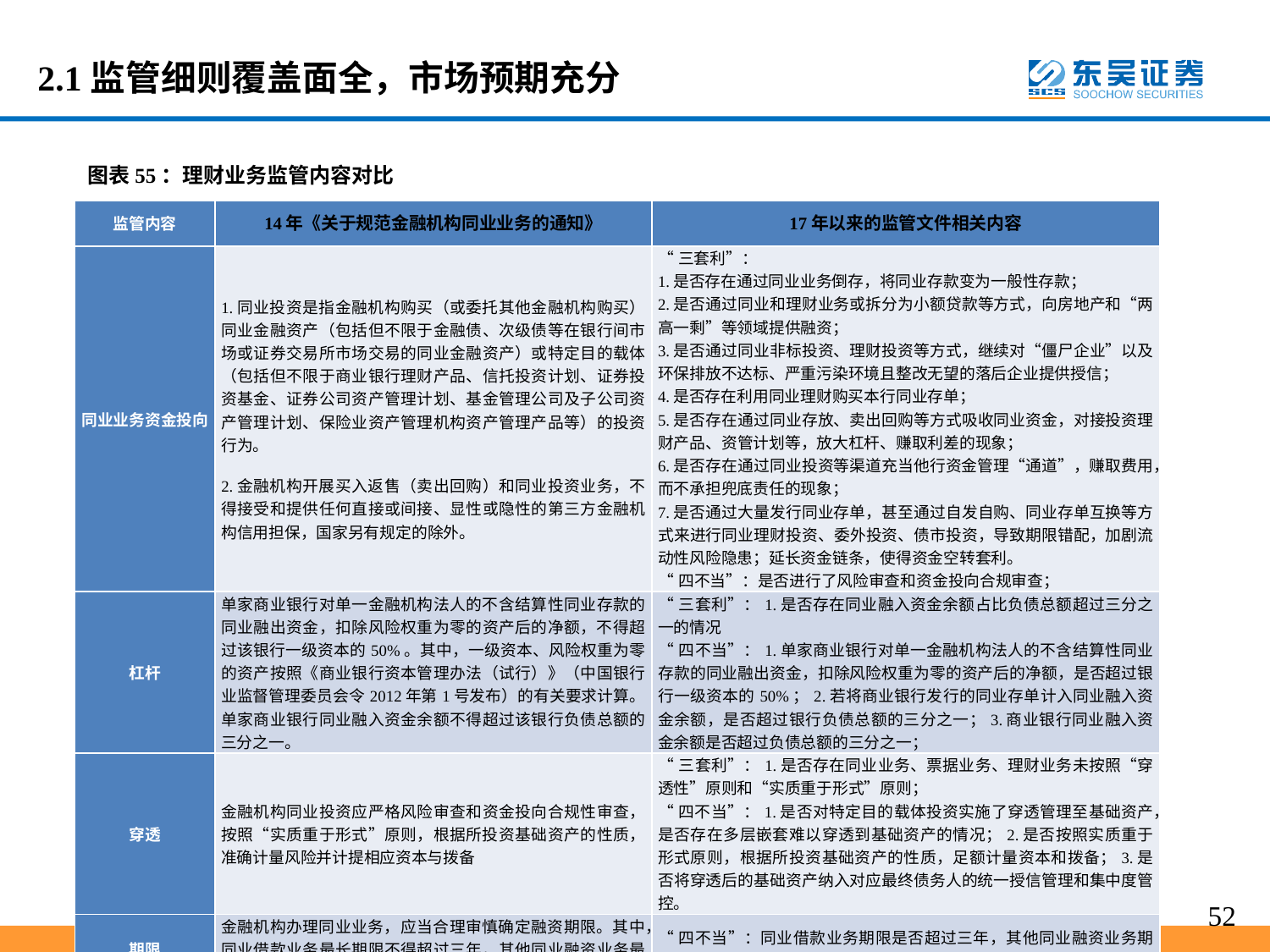

2.1监管细则覆盖面全，市场预期充分

图表55：理财业务监管内容对比
| 监管内容 | 14年《关于规范金融机构同业业务的通知》 | 17年以来的监管文件相关内容 |
| --- | --- | --- |
| 同业业务资金投向 | 1.同业投资是指金融机构购买（或委托其他金融机构购买）同业金融资产（包括但不限于金融债、次级债等在银行间市场或证券交易所市场交易的同业金融资产）或特定目的载体（包括但不限于商业银行理财产品、信托投资计划、证券投资基金、证券公司资产管理计划、基金管理公司及子公司资产管理计划、保险业资产管理机构资产管理产品等）的投资行为。   2.金融机构开展买入返售（卖出回购）和同业投资业务，不得接受和提供任何直接或间接、显性或隐性的第三方金融机构信用担保，国家另有规定的除外。 | “三套利”： 1.是否存在通过同业业务倒存，将同业存款变为一般性存款； 2.是否通过同业和理财业务或拆分为小额贷款等方式，向房地产和“两高一剩”等领域提供融资； 3.是否通过同业非标投资、理财投资等方式，继续对“僵尸企业”以及环保排放不达标、严重污染环境且整改无望的落后企业提供授信； 4.是否存在利用同业理财购买本行同业存单； 5.是否存在通过同业存放、卖出回购等方式吸收同业资金，对接投资理财产品、资管计划等，放大杠杆、赚取利差的现象； 6.是否存在通过同业投资等渠道充当他行资金管理“通道”，赚取费用，而不承担兜底责任的现象； 7.是否通过大量发行同业存单，甚至通过自发自购、同业存单互换等方式来进行同业理财投资、委外投资、债市投资，导致期限错配，加剧流动性风险隐患；延长资金链条，使得资金空转套利。 “四不当”：是否进行了风险审查和资金投向合规审查； |
| 杠杆 | 单家商业银行对单一金融机构法人的不含结算性同业存款的同业融出资金，扣除风险权重为零的资产后的净额，不得超过该银行一级资本的50%。其中，一级资本、风险权重为零的资产按照《商业银行资本管理办法（试行）》（中国银行业监督管理委员会令2012年第1号发布）的有关要求计算。单家商业银行同业融入资金余额不得超过该银行负债总额的三分之一。 | “三套利”：1.是否存在同业融入资金余额占比负债总额超过三分之一的情况 “四不当”：1.单家商业银行对单一金融机构法人的不含结算性同业存款的同业融出资金，扣除风险权重为零的资产后的净额，是否超过银行一级资本的50%；2.若将商业银行发行的同业存单计入同业融入资金余额，是否超过银行负债总额的三分之一；3.商业银行同业融入资金余额是否超过负债总额的三分之一； |
| 穿透 | 金融机构同业投资应严格风险审查和资金投向合规性审查，按照“实质重于形式”原则，根据所投资基础资产的性质，准确计量风险并计提相应资本与拨备 | “三套利”：1.是否存在同业业务、票据业务、理财业务未按照“穿透性”原则和“实质重于形式”原则； “四不当”：1.是否对特定目的载体投资实施了穿透管理至基础资产，是否存在多层嵌套难以穿透到基础资产的情况；2.是否按照实质重于形式原则，根据所投资基础资产的性质，足额计量资本和拨备；3.是否将穿透后的基础资产纳入对应最终债务人的统一授信管理和集中度管控。 |
| 期限 | 金融机构办理同业业务，应当合理审慎确定融资期限。其中，同业借款业务最长期限不得超过三年，其他同业融资业务最长期限不得超过一年，业务到期后不得展期。 | “四不当”：同业借款业务期限是否超过三年，其他同业融资业务期限是否超过一年，业务到期后是否展期； |
数据来源：银监会官网，东吴证券研究所
52